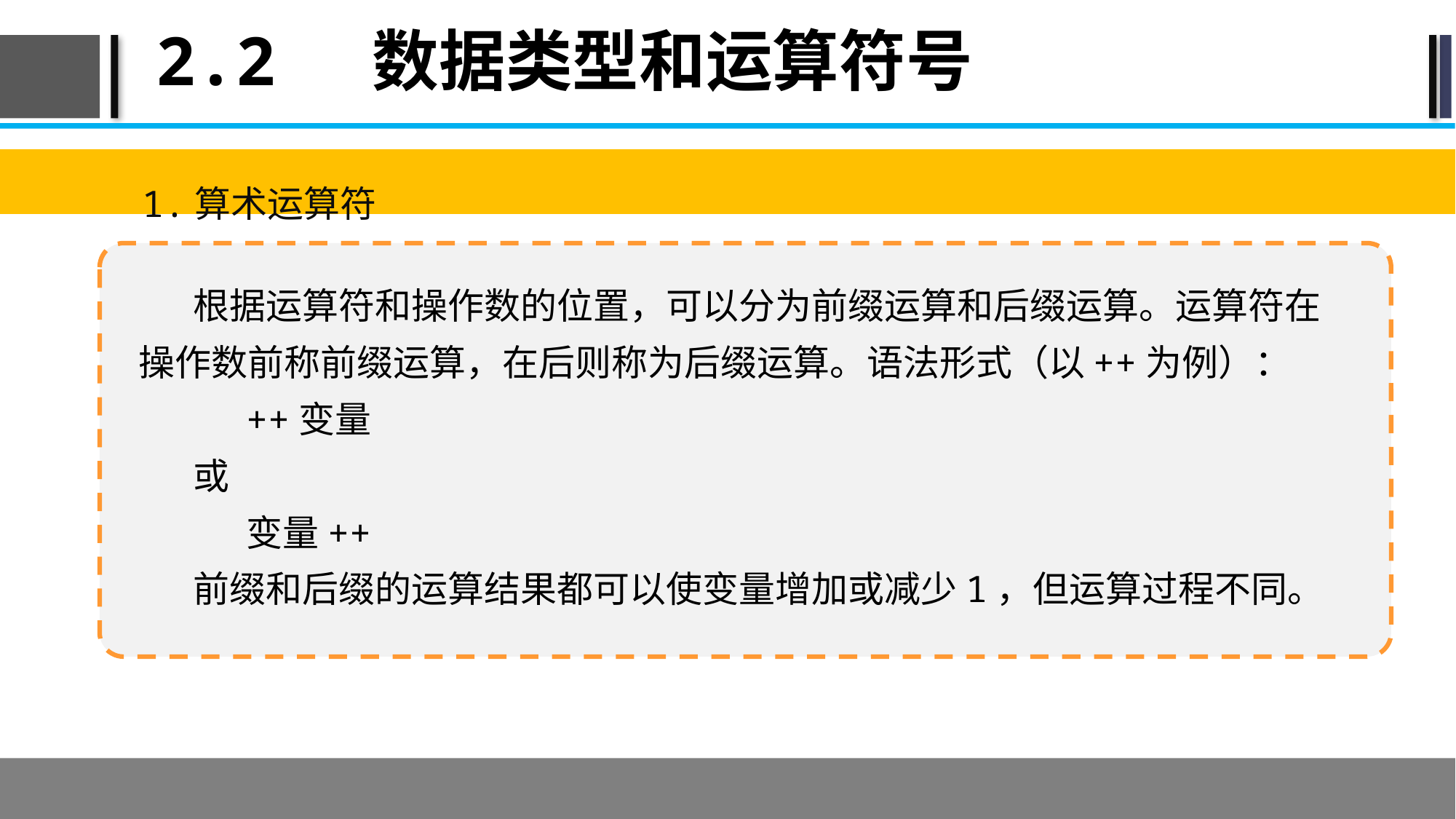

# 2.2  数据类型和运算符号

1.算术运算符

根据运算符和操作数的位置，可以分为前缀运算和后缀运算。运算符在操作数前称前缀运算，在后则称为后缀运算。语法形式（以++为例）：
++变量
或
变量++
前缀和后缀的运算结果都可以使变量增加或减少1，但运算过程不同。